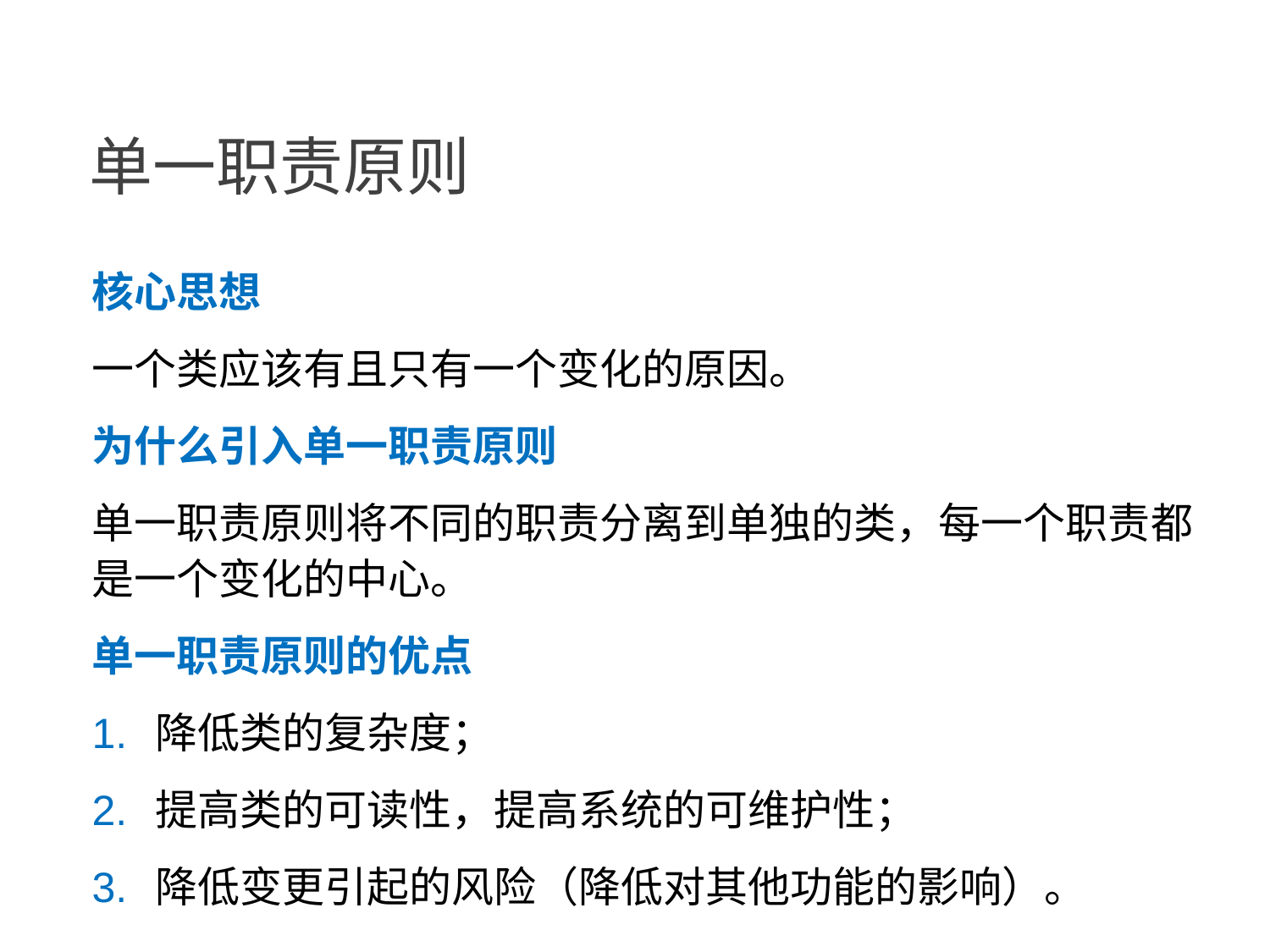

单一职责原则
核心思想
一个类应该有且只有一个变化的原因。
为什么引入单一职责原则
单一职责原则将不同的职责分离到单独的类，每一个职责都是一个变化的中心。
单一职责原则的优点
降低类的复杂度；
提高类的可读性，提高系统的可维护性；
降低变更引起的风险（降低对其他功能的影响）。